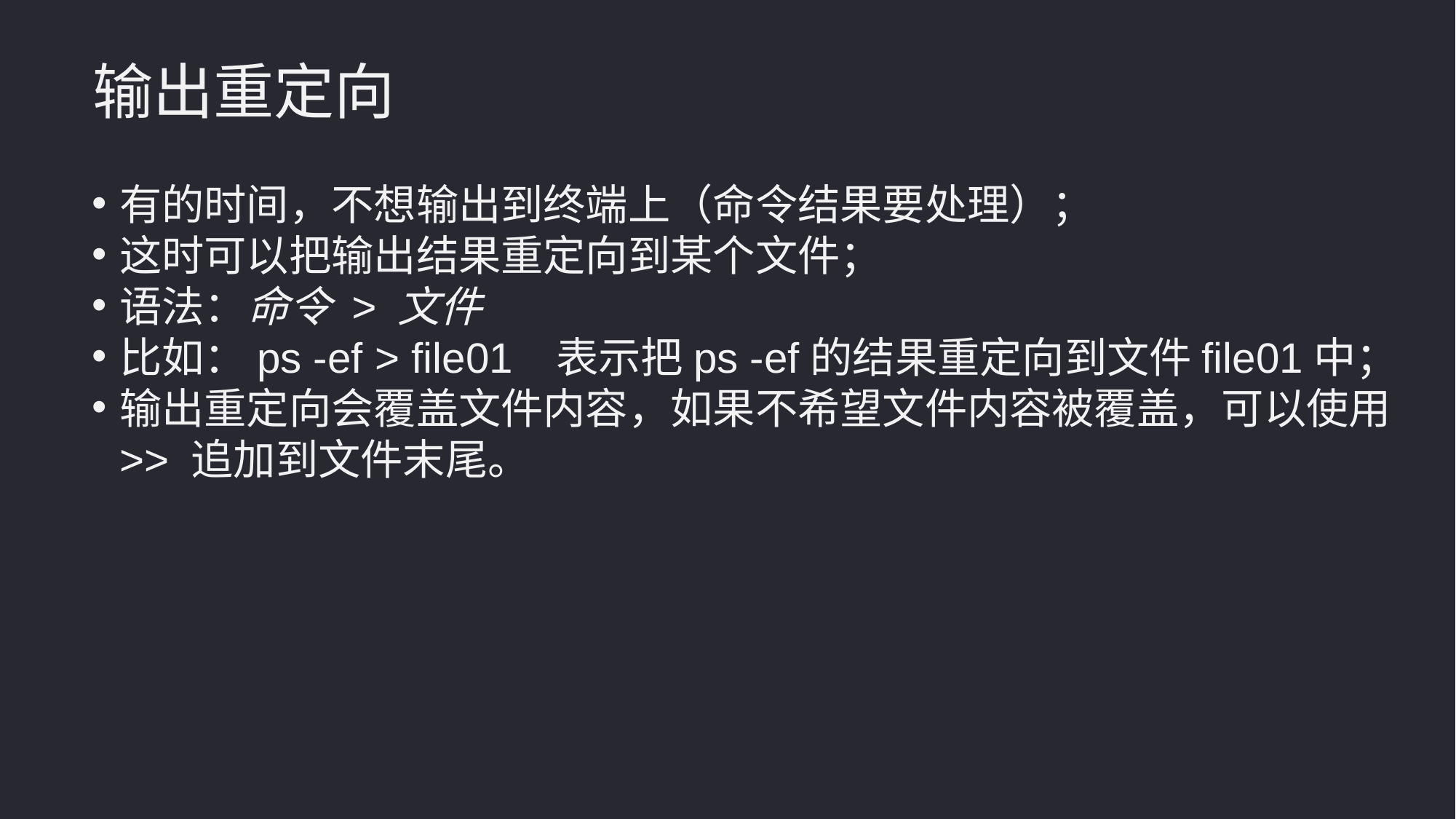

输出重定向
有的时间，不想输出到终端上（命令结果要处理）；
这时可以把输出结果重定向到某个文件；
语法：命令 > 文件
比如：ps -ef > file01	表示把ps -ef的结果重定向到文件file01中；
输出重定向会覆盖文件内容，如果不希望文件内容被覆盖，可以使用 >> 追加到文件末尾。